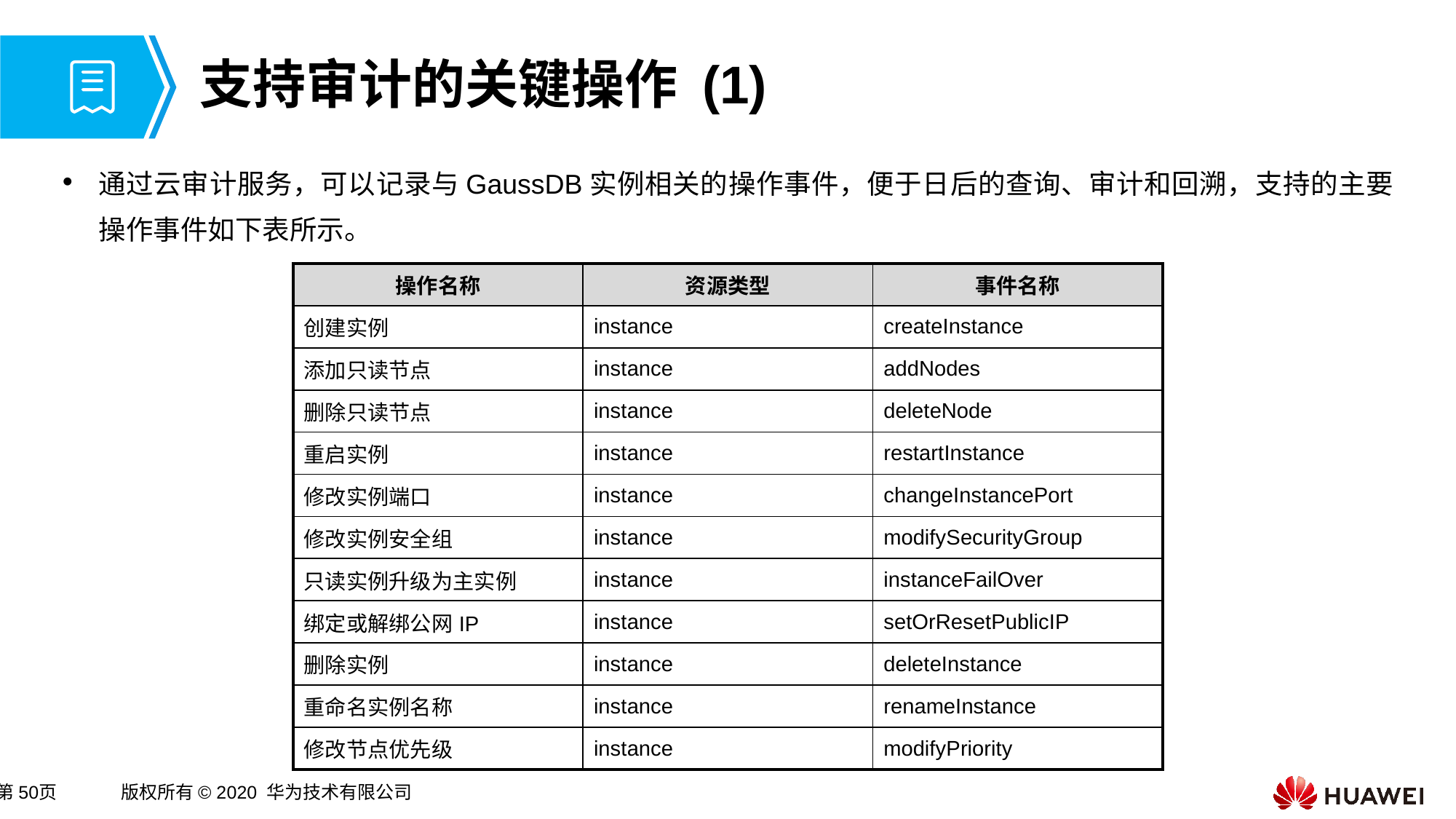

# 支持审计的关键操作 (1)
通过云审计服务，可以记录与GaussDB实例相关的操作事件，便于日后的查询、审计和回溯，支持的主要操作事件如下表所示。
| 操作名称 | 资源类型 | 事件名称 |
| --- | --- | --- |
| 创建实例 | instance | createInstance |
| 添加只读节点 | instance | addNodes |
| 删除只读节点 | instance | deleteNode |
| 重启实例 | instance | restartInstance |
| 修改实例端口 | instance | changeInstancePort |
| 修改实例安全组 | instance | modifySecurityGroup |
| 只读实例升级为主实例 | instance | instanceFailOver |
| 绑定或解绑公网IP | instance | setOrResetPublicIP |
| 删除实例 | instance | deleteInstance |
| 重命名实例名称 | instance | renameInstance |
| 修改节点优先级 | instance | modifyPriority |